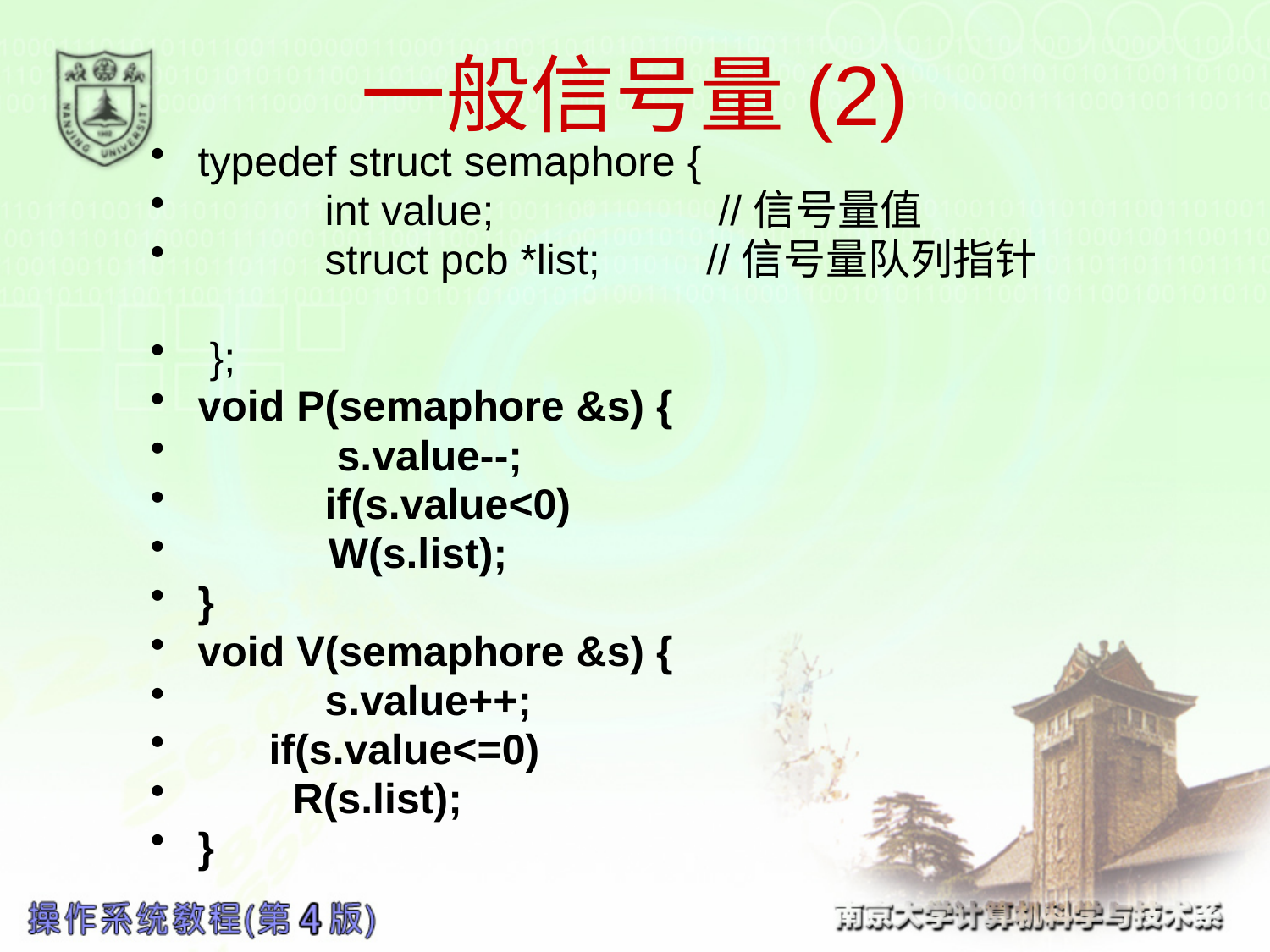

# 一般信号量(2)
typedef struct semaphore {
	int value;                   //信号量值
	struct pcb *list;         //信号量队列指针

 };
void P(semaphore &s) {
	 s.value--;
	if(s.value<0)
           W(s.list);
}
void V(semaphore &s) {
	s.value++;
      if(s.value<=0)
        R(s.list);
}